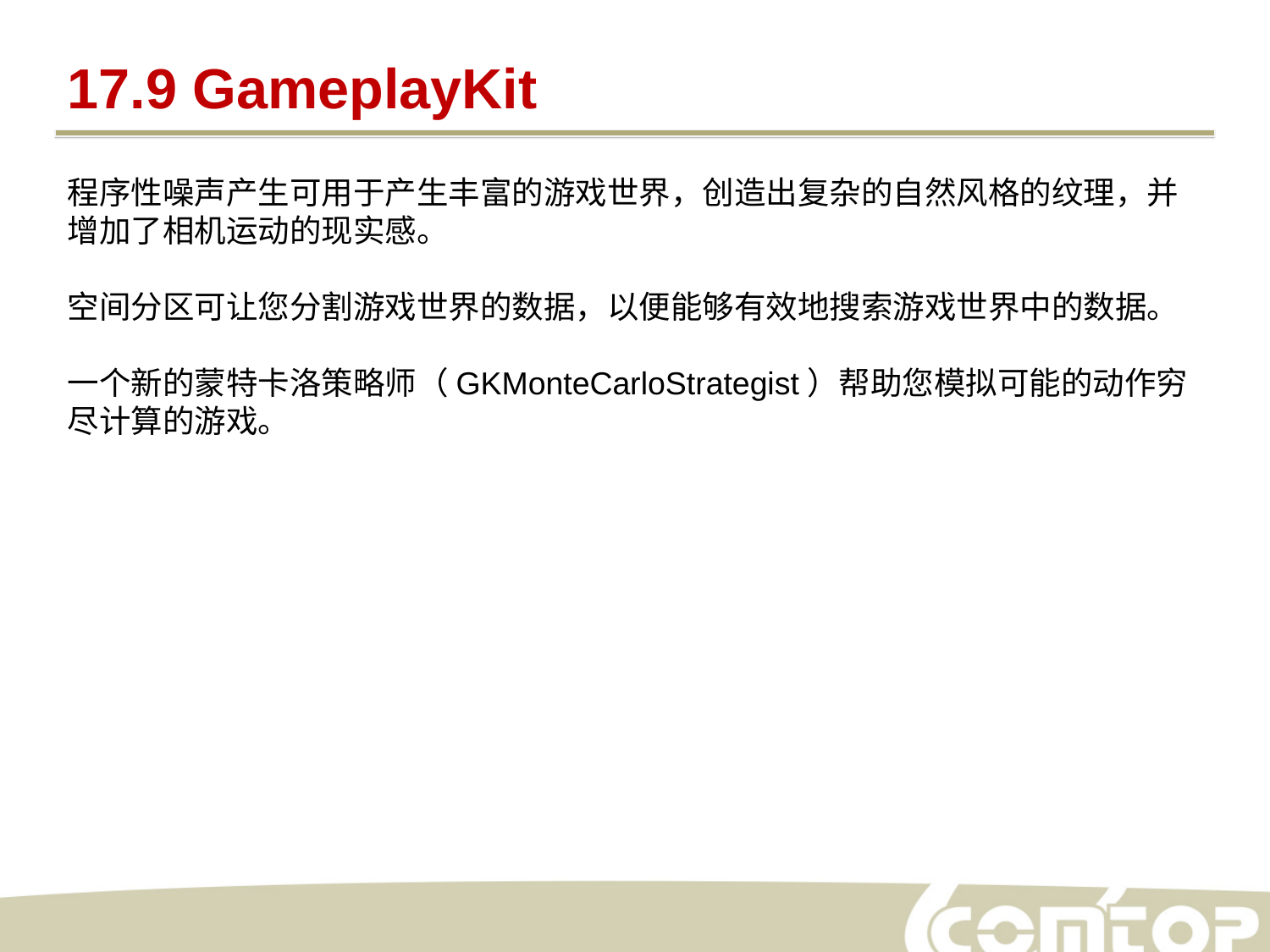

17.9 GameplayKit

程序性噪声产生可用于产生丰富的游戏世界，创造出复杂的自然风格的纹理，并增加了相机运动的现实感。

空间分区可让您分割游戏世界的数据，以便能够有效地搜索游戏世界中的数据。

一个新的蒙特卡洛策略师（GKMonteCarloStrategist）帮助您模拟可能的动作穷尽计算的游戏。